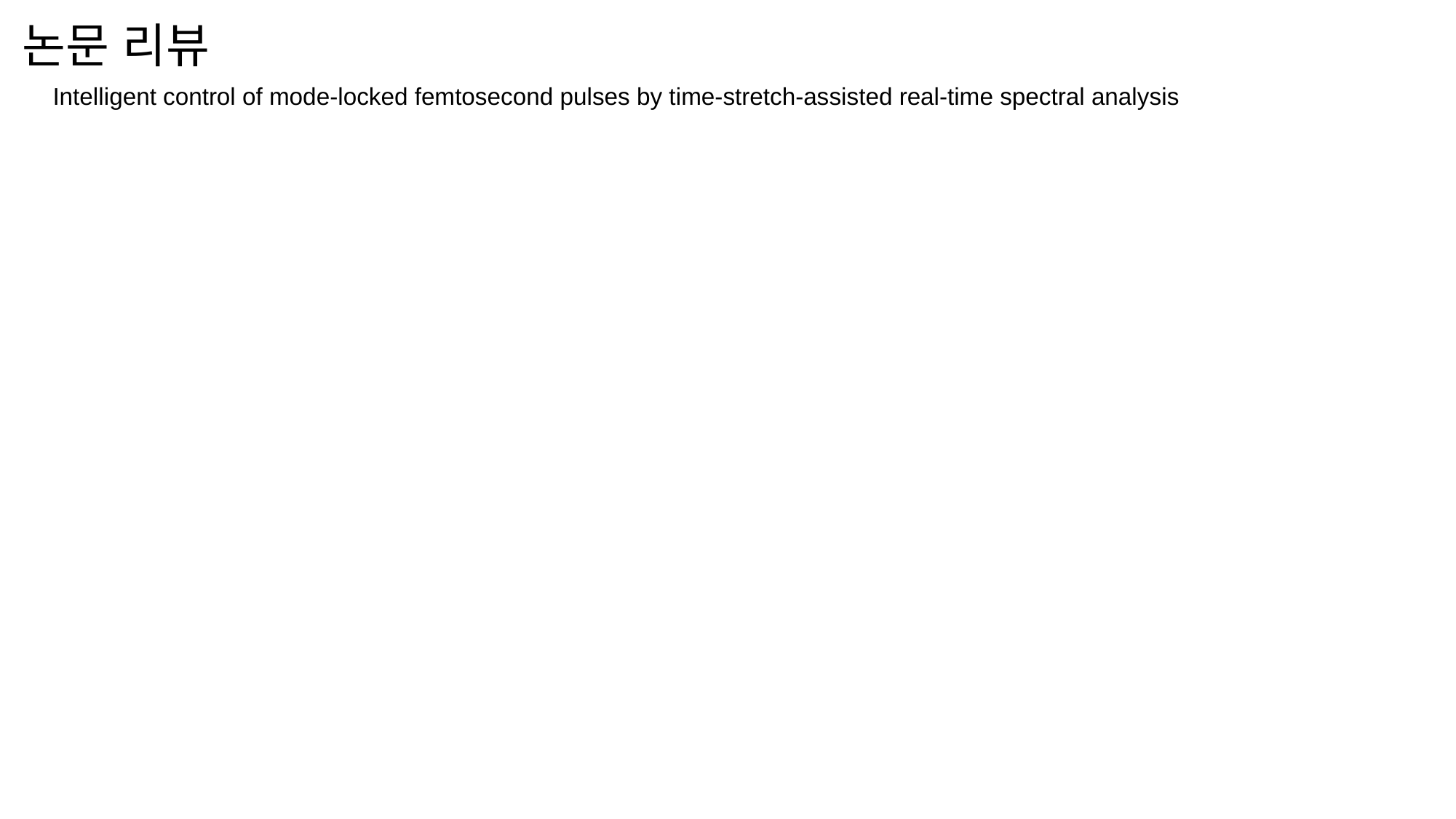

# 논문 리뷰
Intelligent control of mode-locked femtosecond pulses by time-stretch-assisted real-time spectral analysis